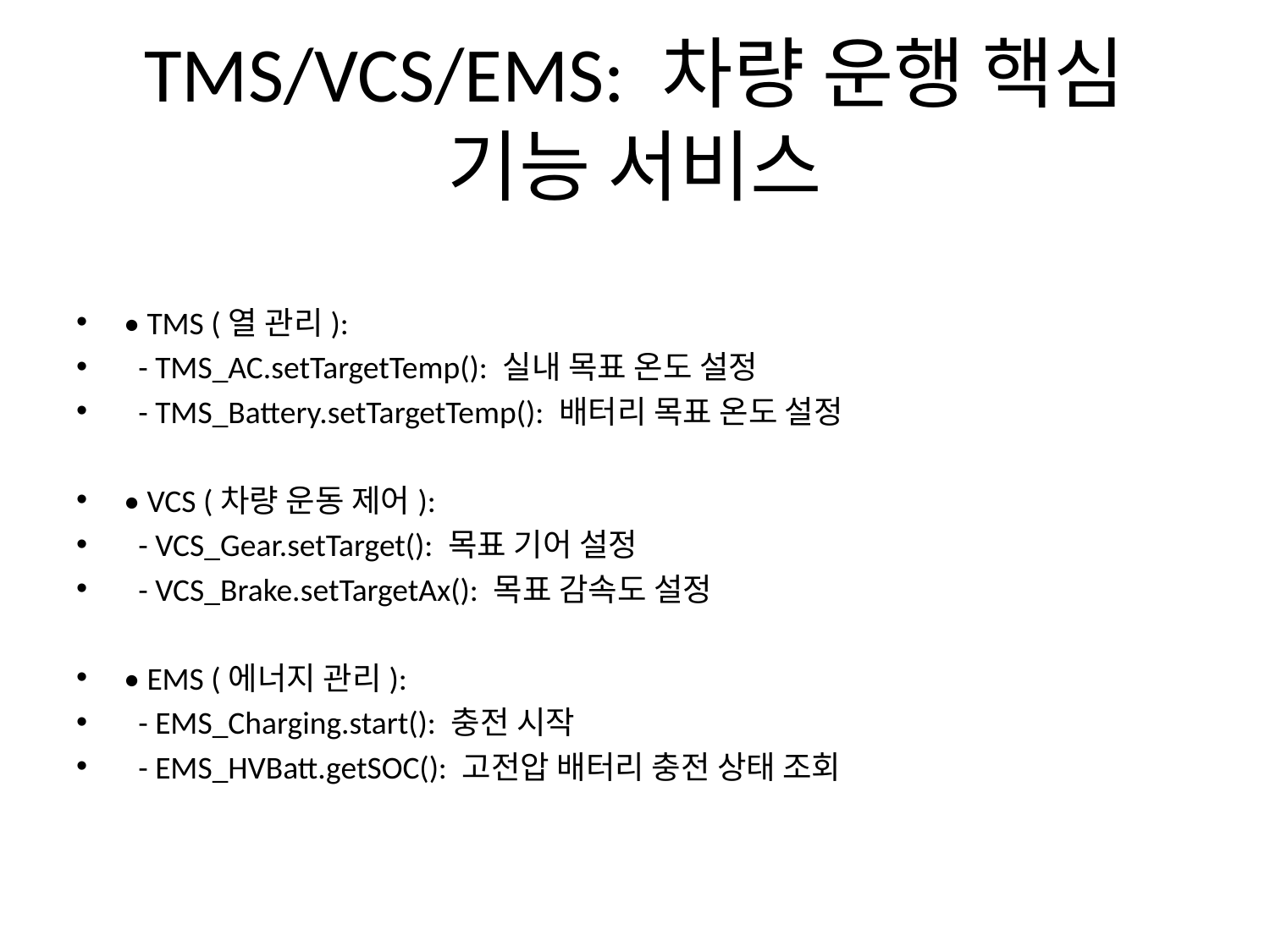

# TMS/VCS/EMS: 차량 운행 핵심 기능 서비스

• TMS (열 관리):
  - TMS_AC.setTargetTemp(): 실내 목표 온도 설정
  - TMS_Battery.setTargetTemp(): 배터리 목표 온도 설정

• VCS (차량 운동 제어):
  - VCS_Gear.setTarget(): 목표 기어 설정
  - VCS_Brake.setTargetAx(): 목표 감속도 설정

• EMS (에너지 관리):
  - EMS_Charging.start(): 충전 시작
  - EMS_HVBatt.getSOC(): 고전압 배터리 충전 상태 조회